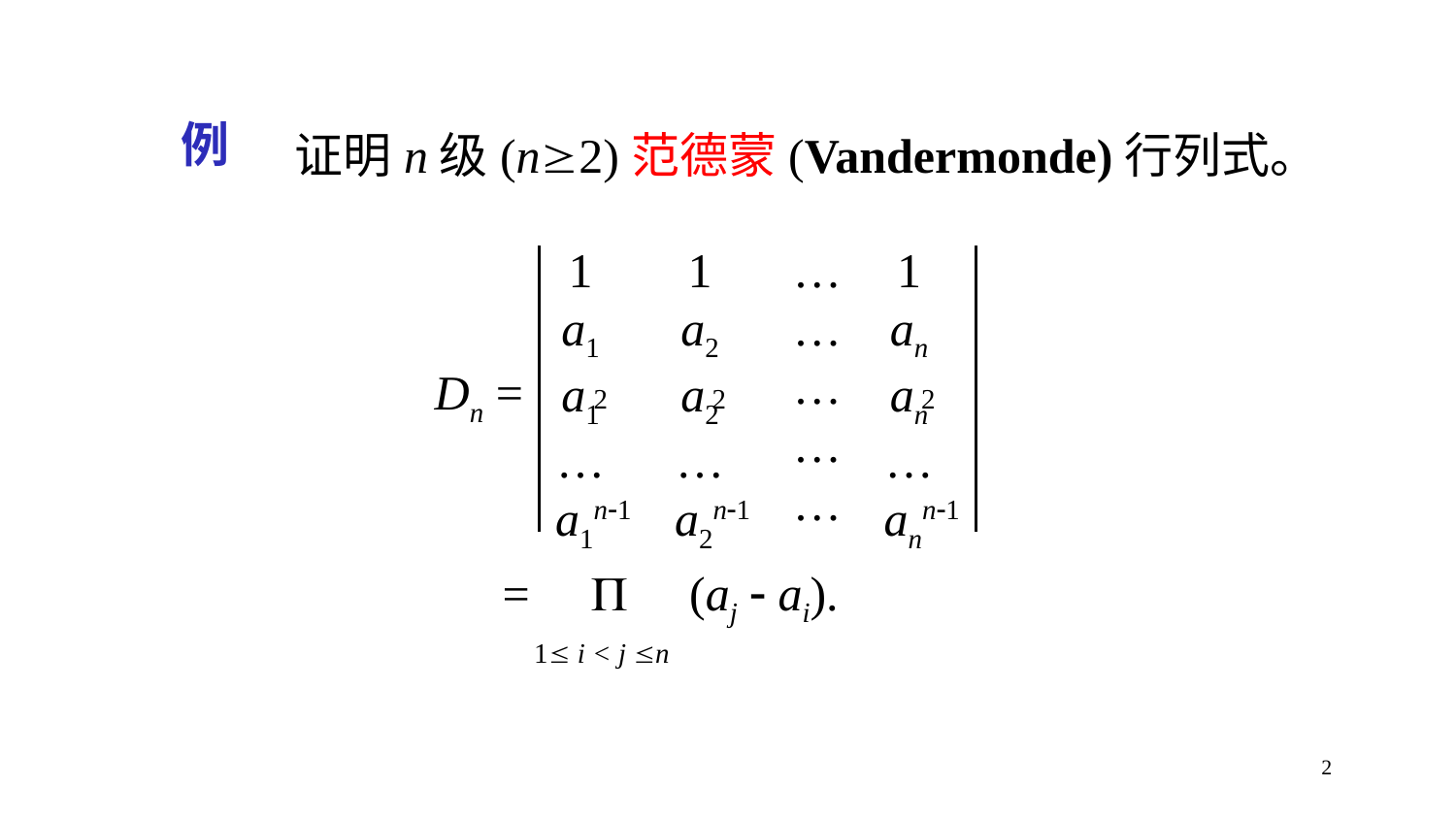

证明n级(n≥2)范德蒙(Vandermonde)行列式。
例
1
a1
a1
…
a1
2
n−1
1
a2
a2
…
a2
…
…
…
…
…
1
an
an
…
an

Dn =
2
2
n−1
n−1
=     Π     (aj − ai).
1≤ i < j ≤n
2